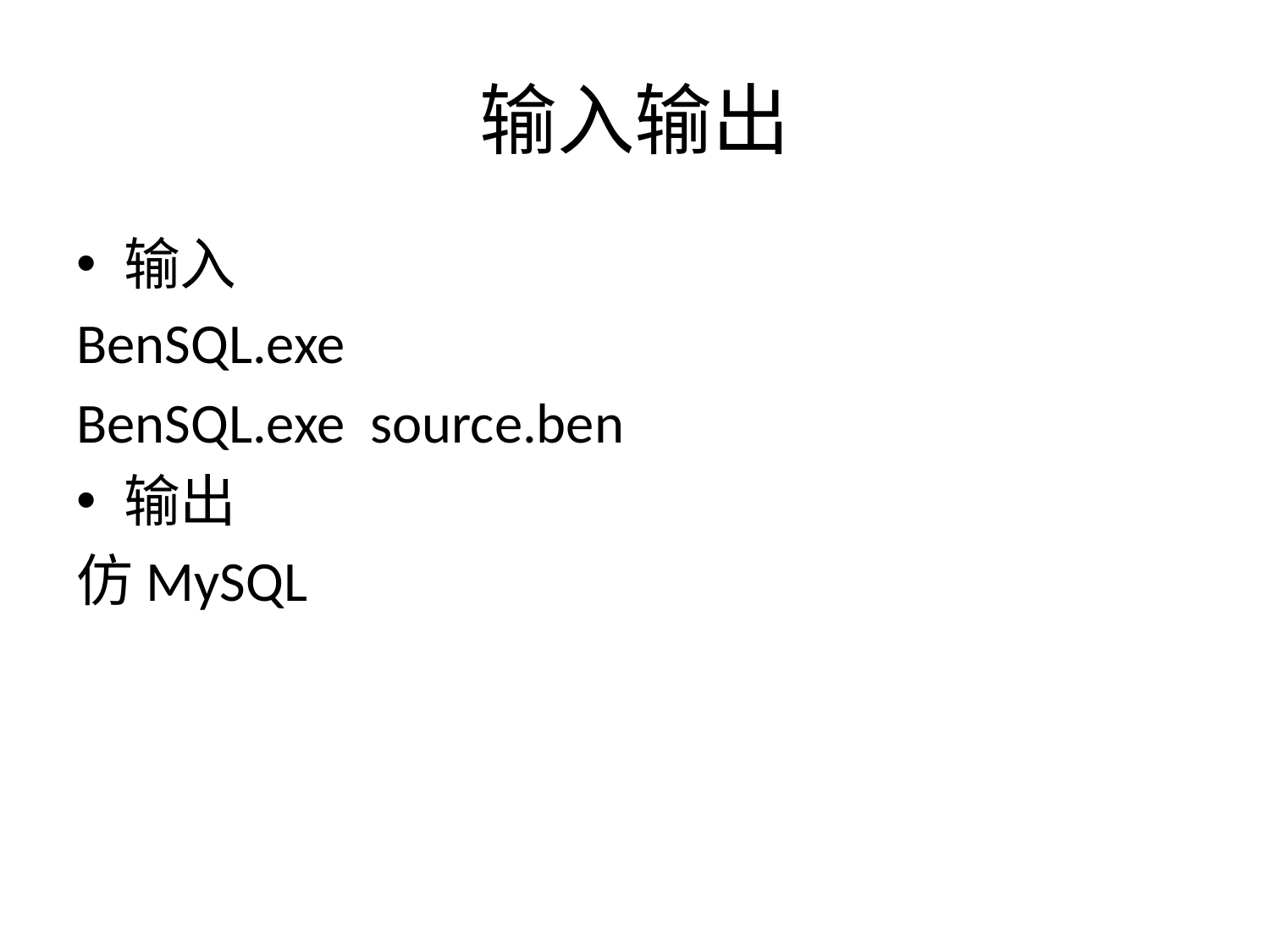

# 输入输出
输入
BenSQL.exe
BenSQL.exe  source.ben
输出
仿MySQL